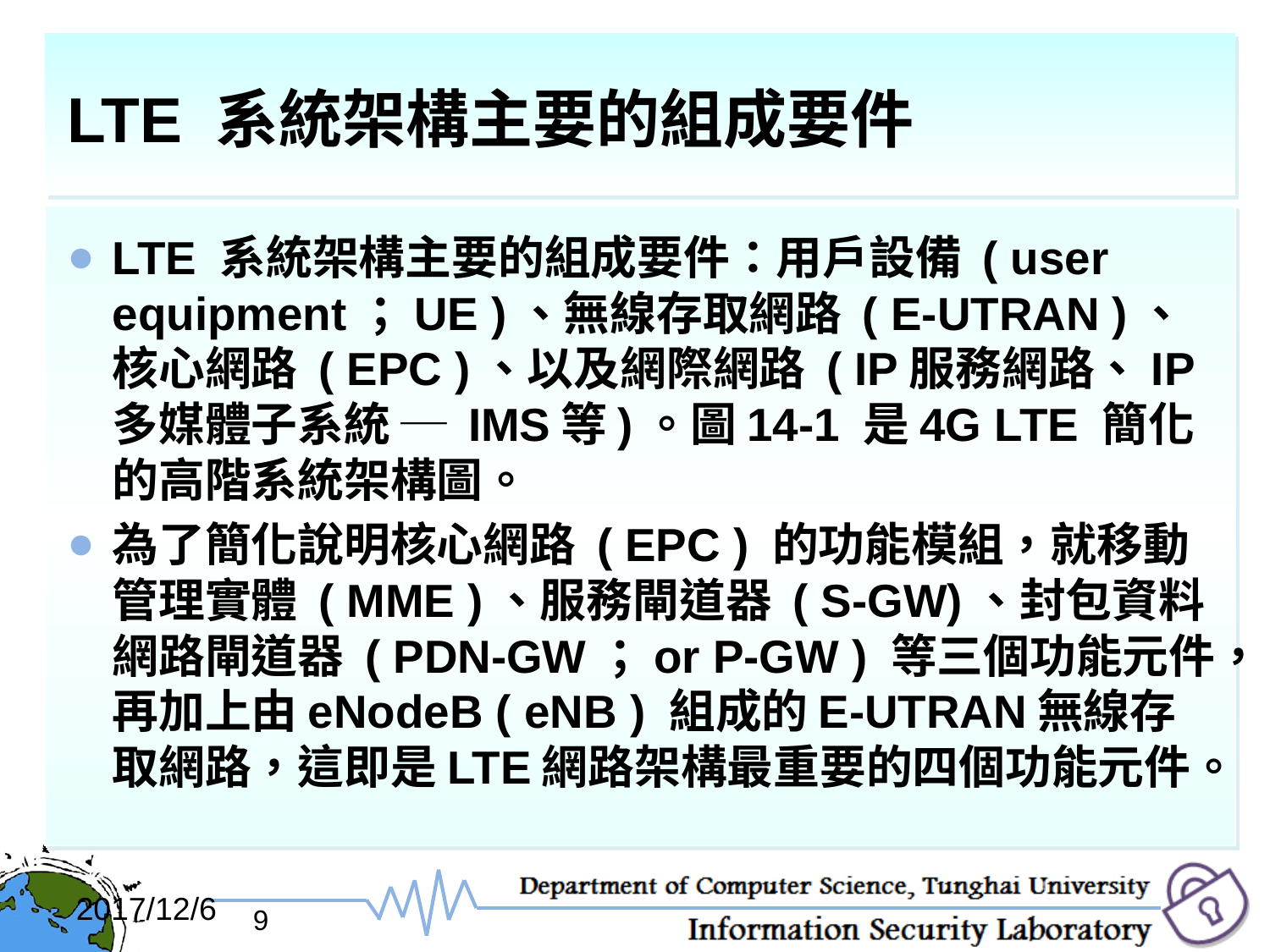

# LTE 系統架構主要的組成要件
LTE 系統架構主要的組成要件：用戶設備 ( user equipment；UE )、無線存取網路 ( E-UTRAN )、核心網路 ( EPC )、以及網際網路 ( IP服務網路、IP 多媒體子系統 ─ IMS等)。圖14-1 是4G LTE 簡化的高階系統架構圖。
為了簡化說明核心網路 ( EPC ) 的功能模組，就移動管理實體 ( MME )、服務閘道器 ( S-GW)、封包資料網路閘道器 ( PDN-GW；or P-GW ) 等三個功能元件，再加上由eNodeB ( eNB ) 組成的E-UTRAN無線存取網路，這即是LTE網路架構最重要的四個功能元件。
2017/12/6
9